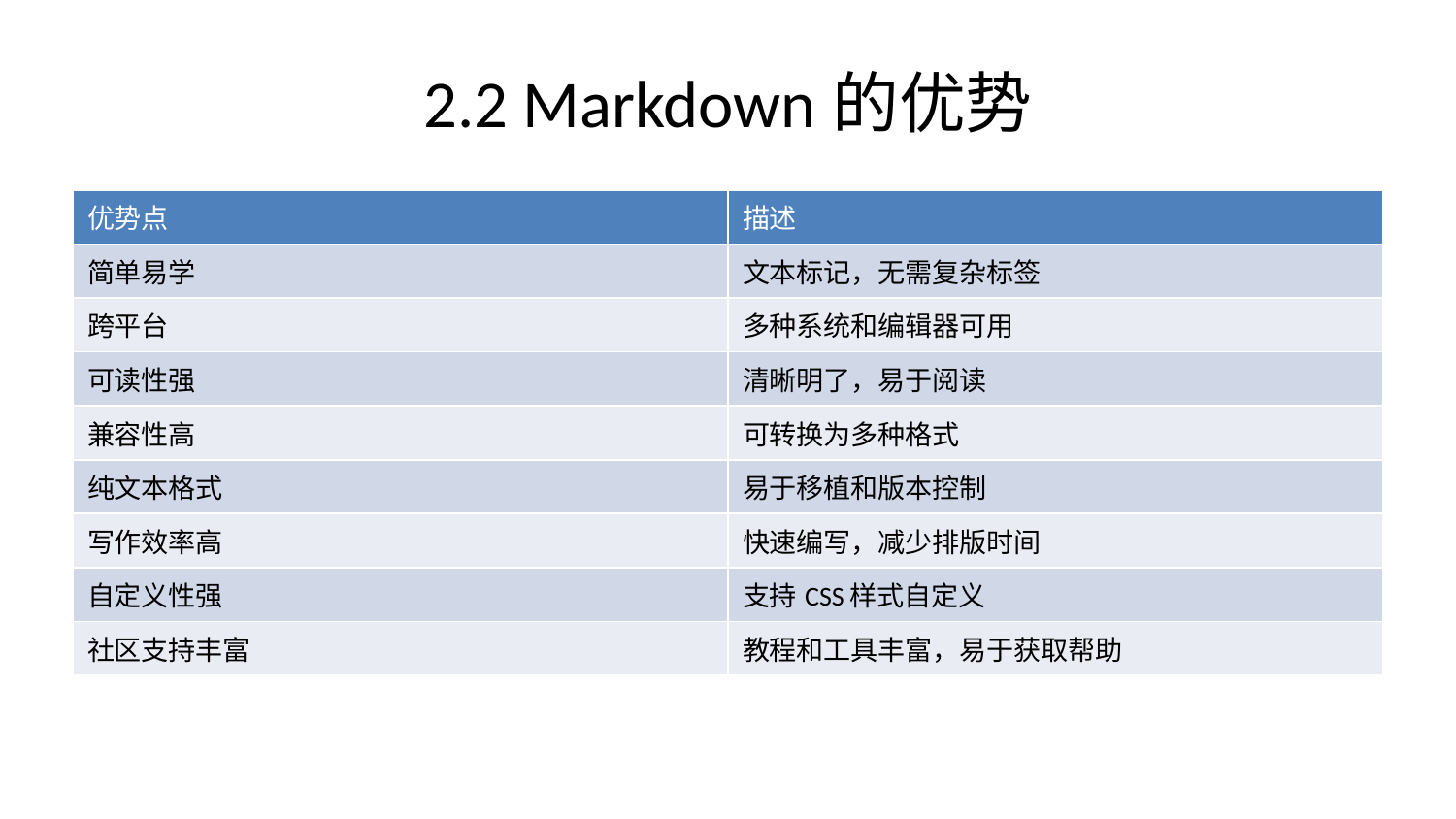

# 2.2 Markdown的优势
| 优势点 | 描述 |
| --- | --- |
| 简单易学 | 文本标记，无需复杂标签 |
| 跨平台 | 多种系统和编辑器可用 |
| 可读性强 | 清晰明了，易于阅读 |
| 兼容性高 | 可转换为多种格式 |
| 纯文本格式 | 易于移植和版本控制 |
| 写作效率高 | 快速编写，减少排版时间 |
| 自定义性强 | 支持CSS样式自定义 |
| 社区支持丰富 | 教程和工具丰富，易于获取帮助 |